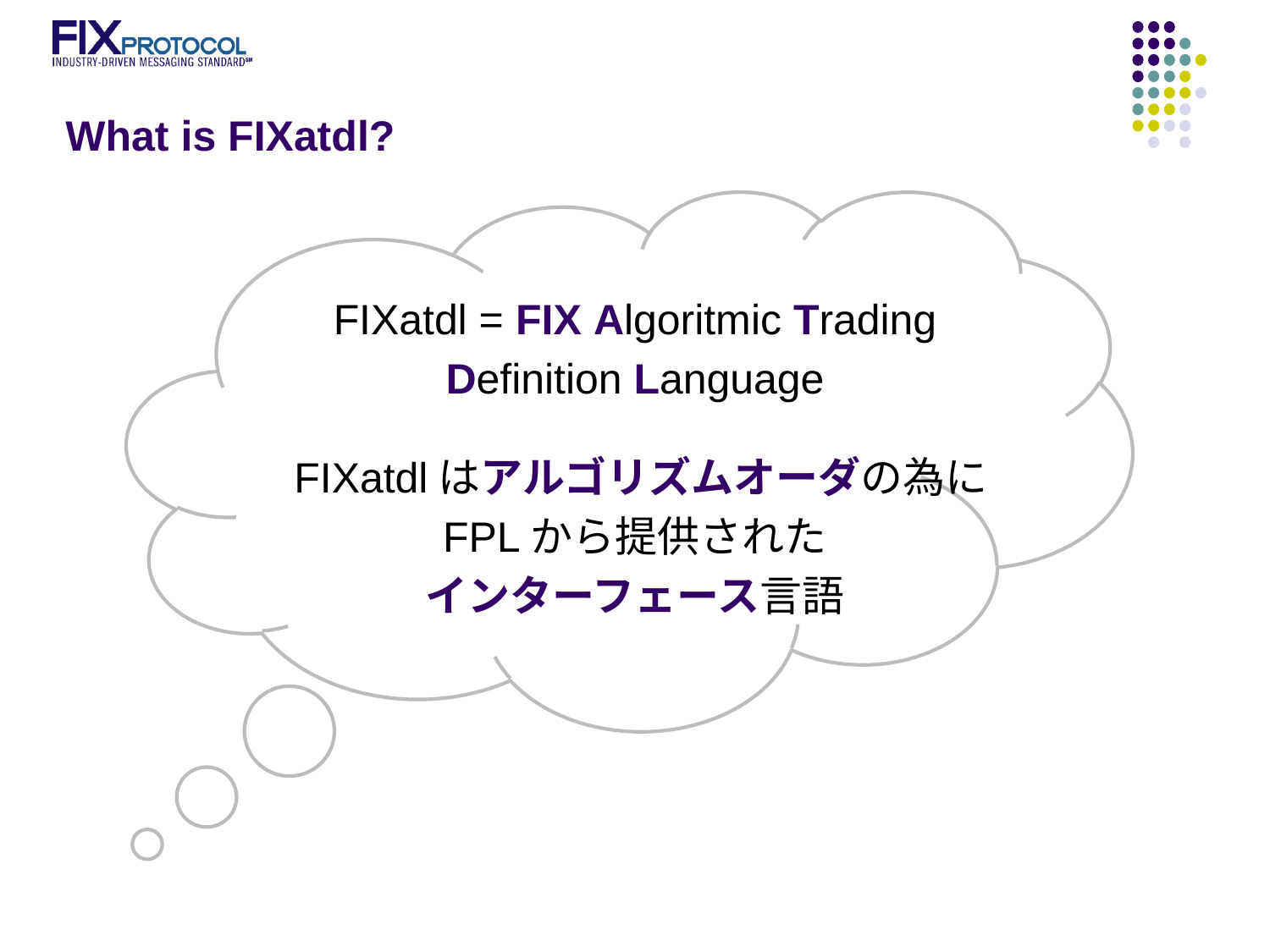

# What is FIXatdl?

FIXatdl = FIX Algoritmic Trading
Definition Language

 FIXatdlはアルゴリズムオーダの為に
FPLから提供された
インターフェース言語